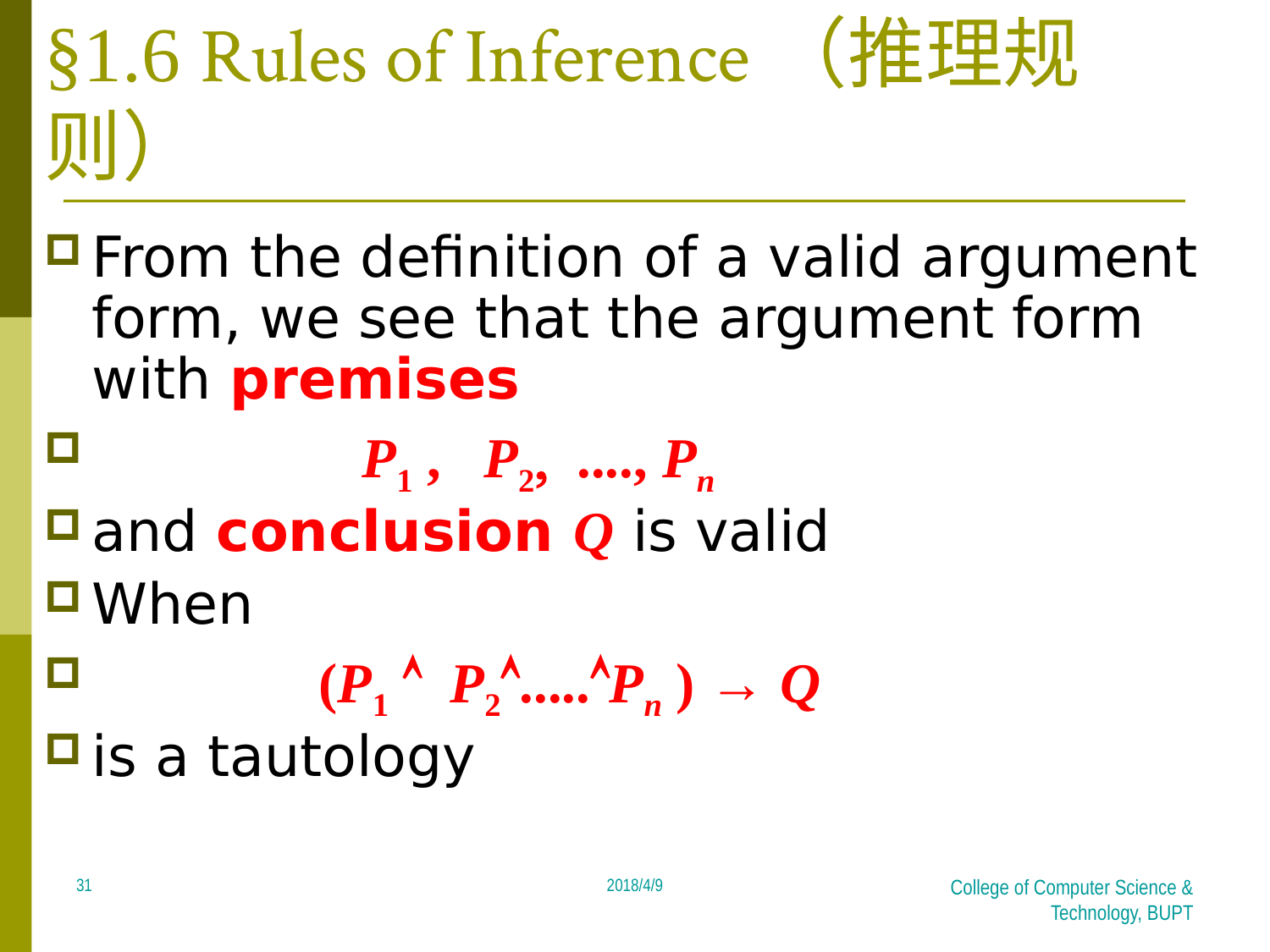

# §1.6 Rules of Inference（推理规则）
From the definition of a valid argument form, we see that the argument form with premises
               P1 ,  P2, ...., Pn
and conclusion Q is valid
When
                (P1 ∧ P2∧.....∧Pn ) → Q
is a tautology
31
2018/4/9
College of Computer Science & Technology, BUPT